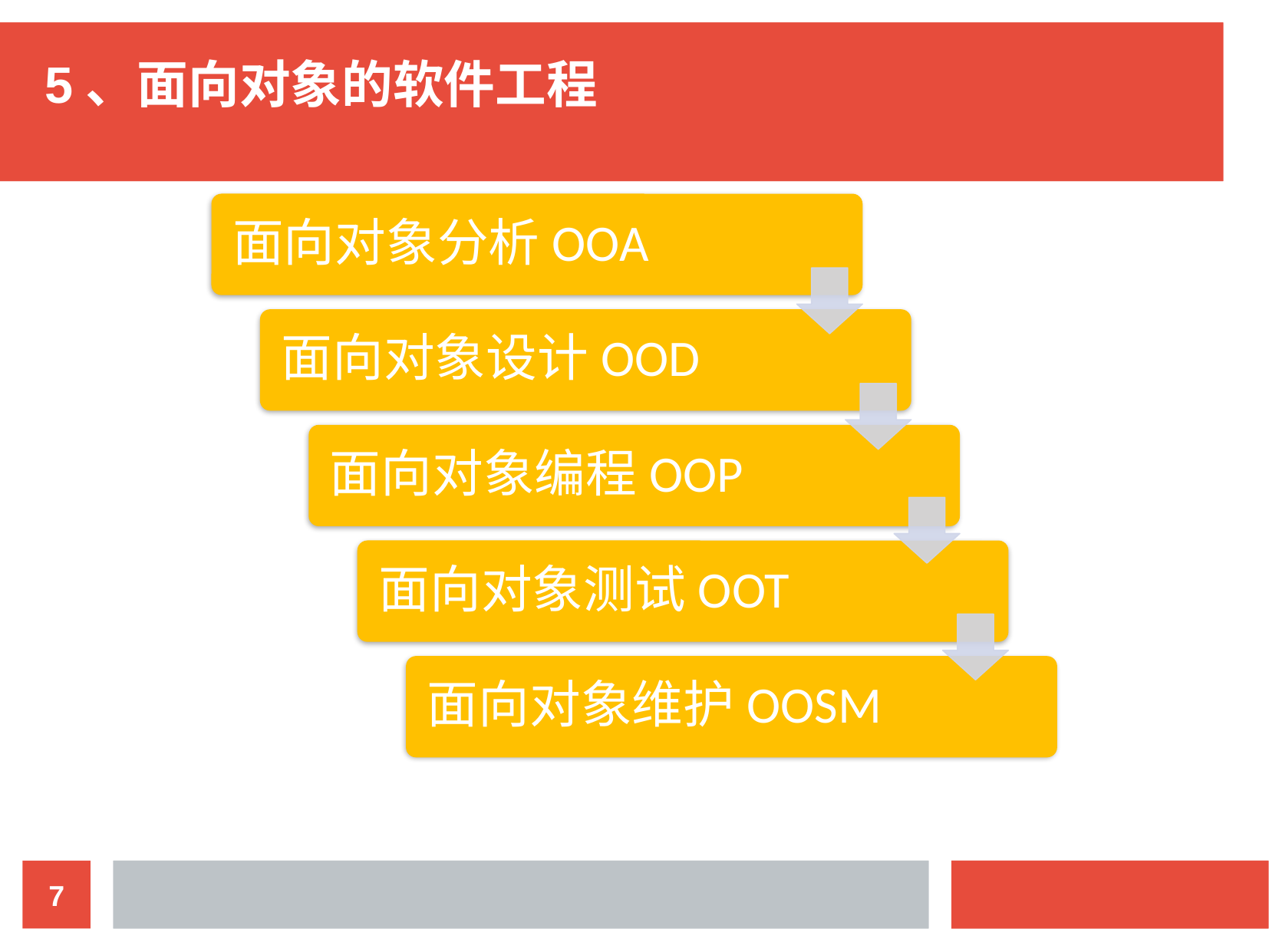

5、面向对象的软件工程
面向对象分析OOA

面向对象设计OOD

面向对象编程OOP

面向对象测试OOT

面向对象维护OOSM
7